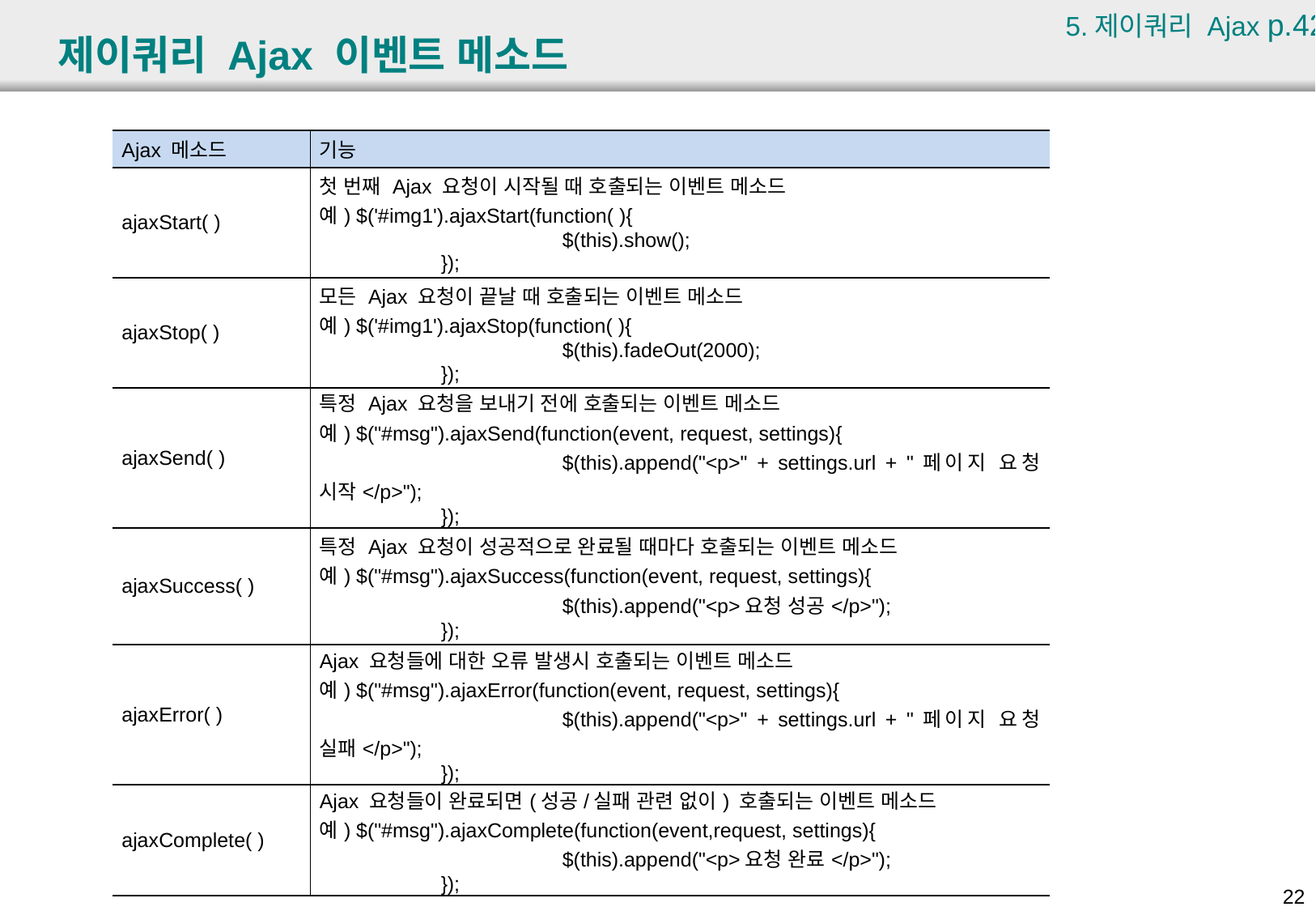

5.제이쿼리 Ajax p.427
# 제이쿼리 Ajax 이벤트 메소드
| Ajax 메소드 | 기능 |
| --- | --- |
| ajaxStart( ) | 첫 번째 Ajax 요청이 시작될 때 호출되는 이벤트 메소드 예) $('#img1').ajaxStart(function( ){ $(this).show(); }); |
| ajaxStop( ) | 모든 Ajax 요청이 끝날 때 호출되는 이벤트 메소드 예) $('#img1').ajaxStop(function( ){ $(this).fadeOut(2000); }); |
| ajaxSend( ) | 특정 Ajax 요청을 보내기 전에 호출되는 이벤트 메소드 예) $("#msg").ajaxSend(function(event, request, settings){ $(this).append("<p>" + settings.url + "페이지 요청 시작</p>"); }); |
| ajaxSuccess( ) | 특정 Ajax 요청이 성공적으로 완료될 때마다 호출되는 이벤트 메소드 예) $("#msg").ajaxSuccess(function(event, request, settings){ $(this).append("<p>요청 성공</p>"); }); |
| ajaxError( ) | Ajax 요청들에 대한 오류 발생시 호출되는 이벤트 메소드 예) $("#msg").ajaxError(function(event, request, settings){ $(this).append("<p>" + settings.url + "페이지 요청 실패</p>"); }); |
| ajaxComplete( ) | Ajax 요청들이 완료되면(성공/실패 관련 없이) 호출되는 이벤트 메소드 예) $("#msg").ajaxComplete(function(event,request, settings){ $(this).append("<p>요청 완료</p>"); }); |